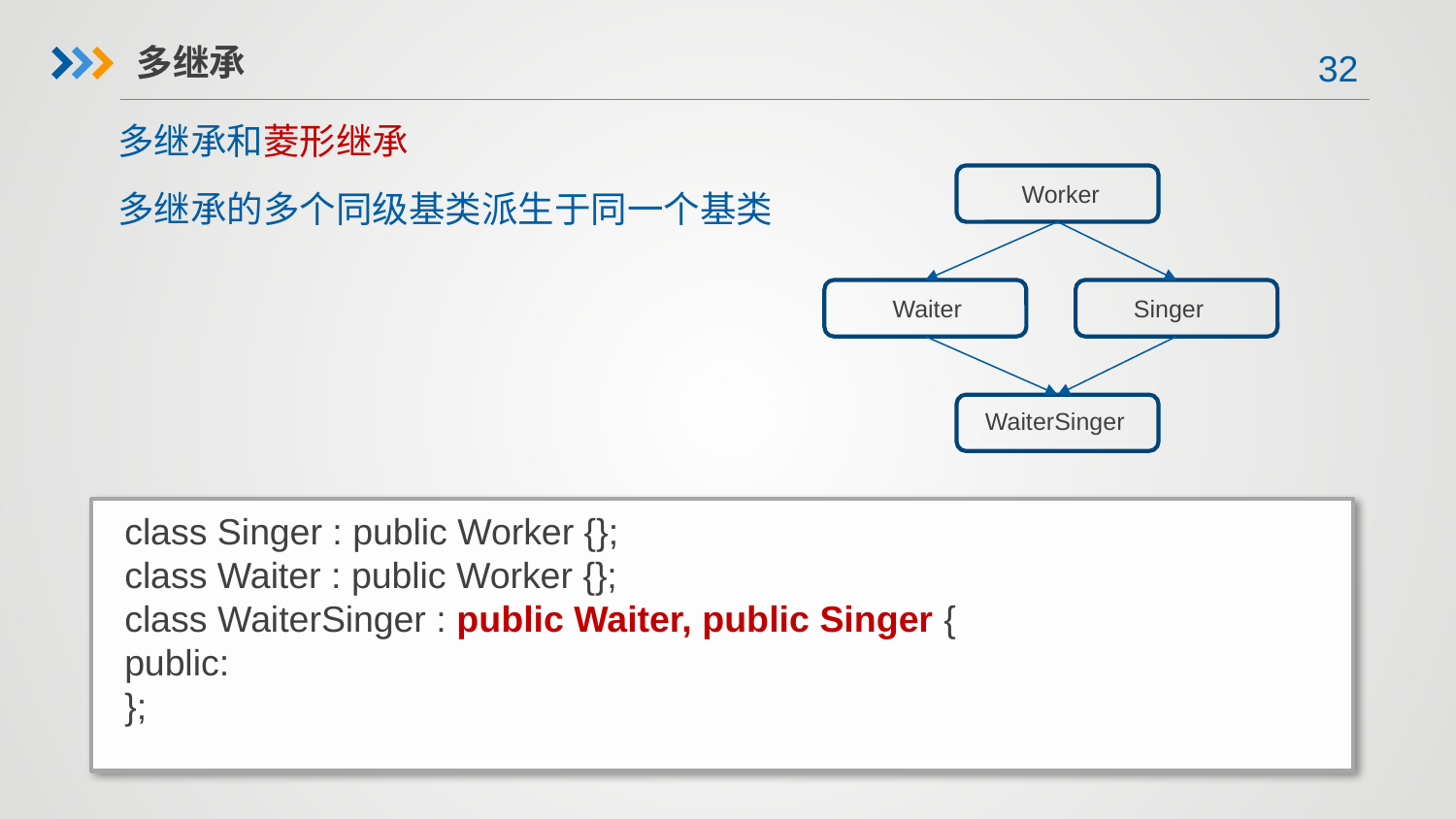

多继承
多继承和菱形继承
多继承的多个同级基类派生于同一个基类

Worker

Waiter
Singer

WaiterSinger

class Singer : public Worker {};
class Waiter : public Worker {};
class WaiterSinger : public Waiter, public Singer {
public:
};